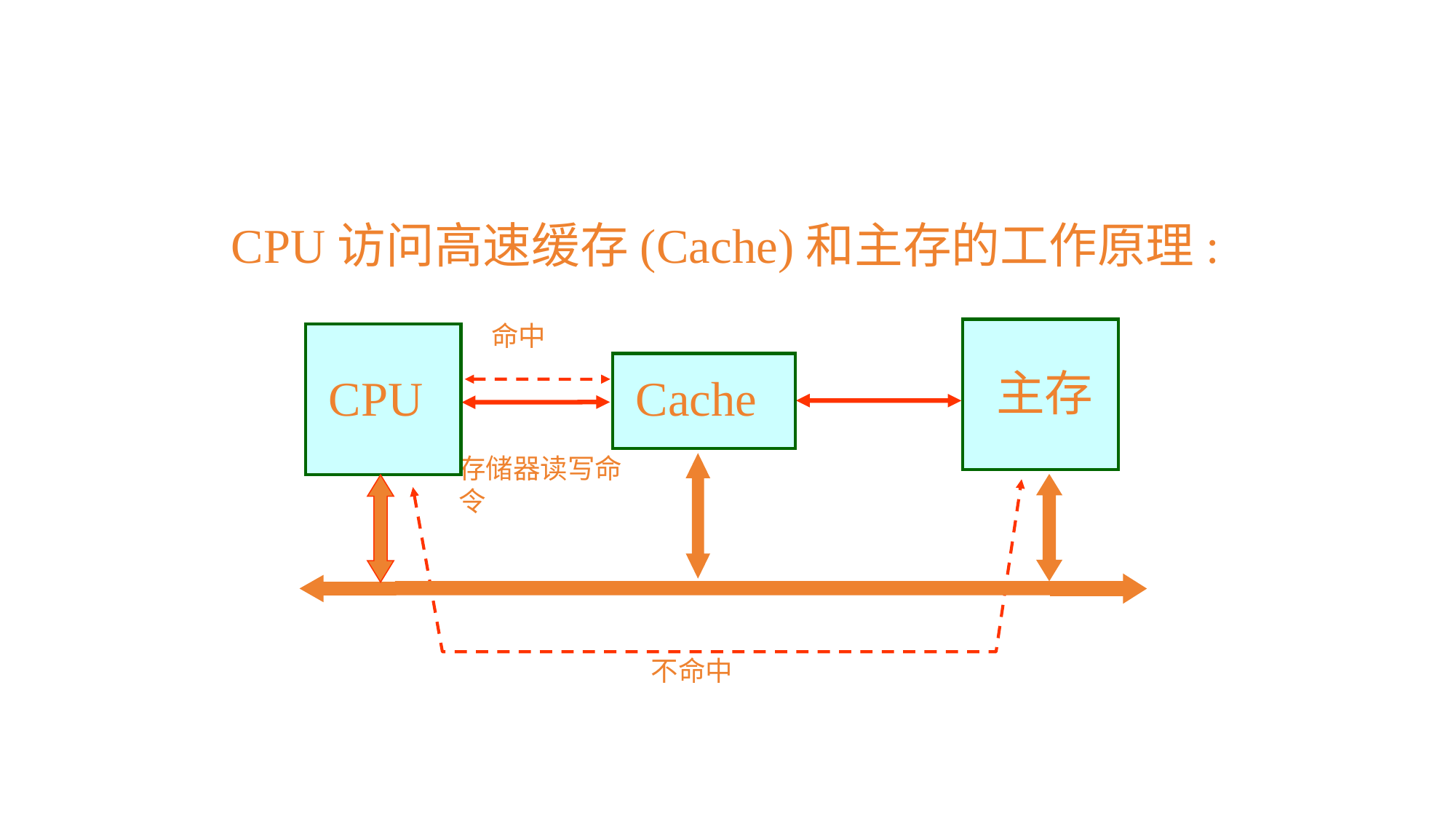

CPU访问高速缓存(Cache)和主存的工作原理:
命中
 主存

 CPU

 Cache

存储器读写命令

不命中